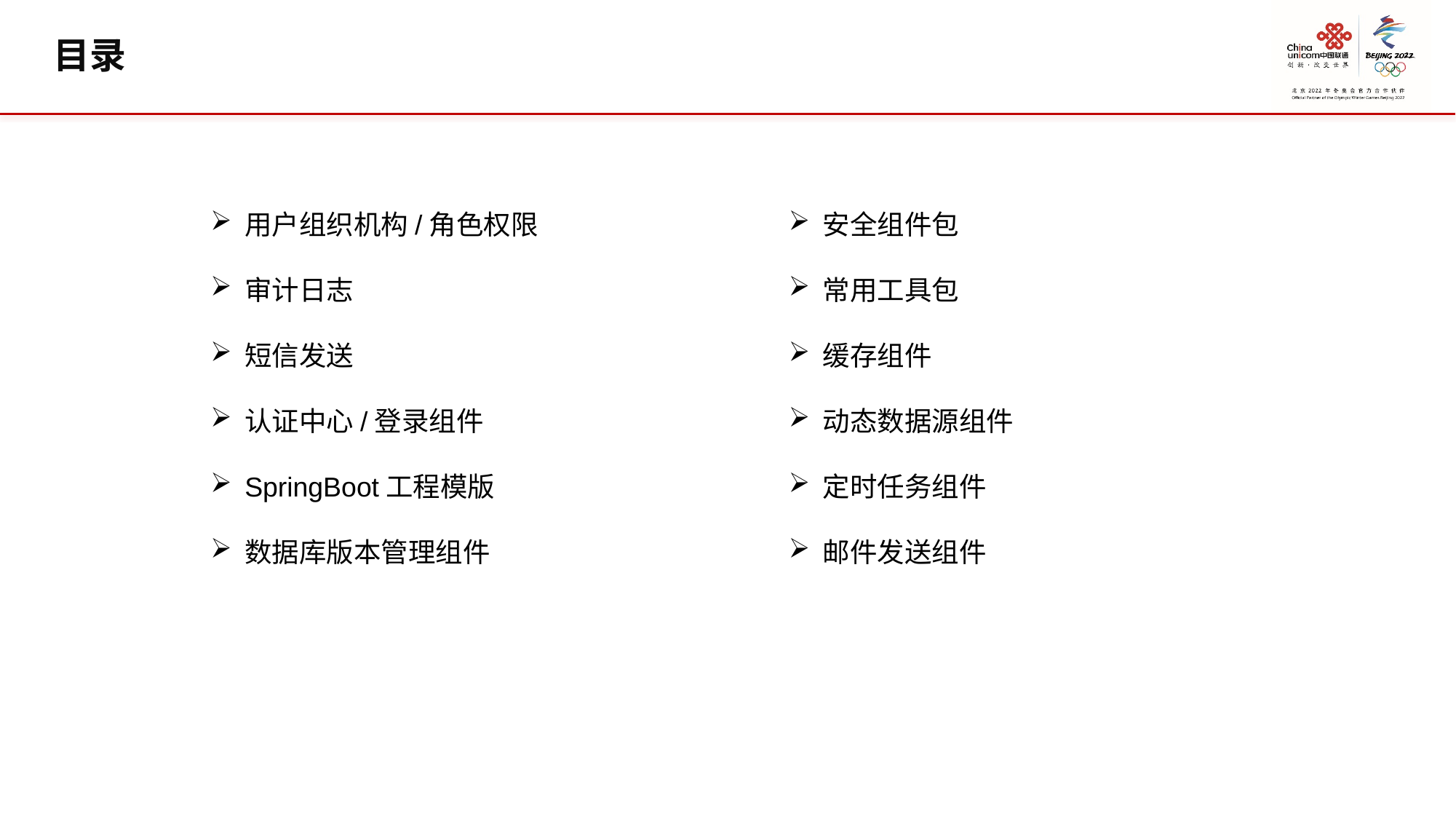

目录
用户组织机构/角色权限
审计日志
短信发送
认证中心/登录组件
SpringBoot工程模版
数据库版本管理组件
安全组件包
常用工具包
缓存组件
动态数据源组件
定时任务组件
邮件发送组件